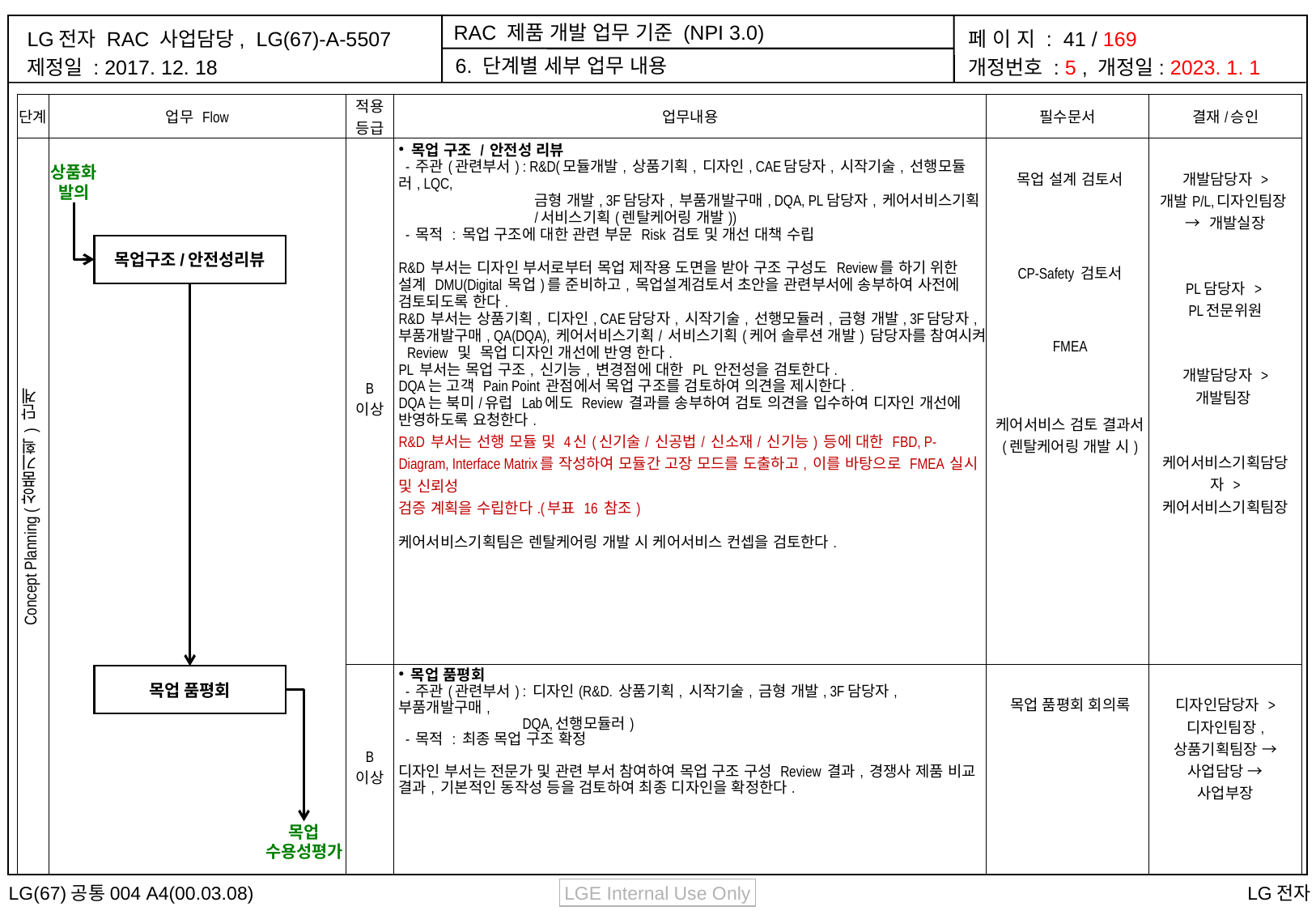

6. 단계별 세부 업무 내용
| 단계 | 업무 Flow | 적용 등급 | 업무내용 | 필수문서 | 결재/승인 |
| --- | --- | --- | --- | --- | --- |
| Concept Planning (상품기획) 단계 |  | B 이상 | 목업 구조 / 안전성 리뷰 - 주관(관련부서) : R&D(모듈개발, 상품기획, 디자인, CAE담당자, 시작기술, 선행모듈러, LQC, 금형 개발, 3F담당자, 부품개발구매, DQA, PL담당자, 케어서비스기획 /서비스기획(렌탈케어링 개발)) - 목적 : 목업 구조에 대한 관련 부문 Risk 검토 및 개선 대책 수립 R&D 부서는 디자인 부서로부터 목업 제작용 도면을 받아 구조 구성도 Review를 하기 위한 설계 DMU(Digital 목업)를 준비하고, 목업설계검토서 초안을 관련부서에 송부하여 사전에 검토되도록 한다. R&D 부서는 상품기획, 디자인, CAE담당자, 시작기술, 선행모듈러, 금형 개발, 3F담당자, 부품개발구매, QA(DQA), 케어서비스기획/ 서비스기획(케어 솔루션 개발) 담당자를 참여시켜 Review 및 목업 디자인 개선에 반영 한다. PL 부서는 목업 구조, 신기능, 변경점에 대한 PL 안전성을 검토한다. DQA는 고객 Pain Point 관점에서 목업 구조를 검토하여 의견을 제시한다. DQA는 북미/유럽 Lab에도 Review 결과를 송부하여 검토 의견을 입수하여 디자인 개선에 반영하도록 요청한다. R&D 부서는 선행 모듈 및 4신(신기술/ 신공법/ 신소재/ 신기능) 등에 대한 FBD, P-Diagram, Interface Matrix를 작성하여 모듈간 고장 모드를 도출하고, 이를 바탕으로 FMEA 실시 및 신뢰성 검증 계획을 수립한다.(부표 16 참조) 케어서비스기획팀은 렌탈케어링 개발 시 케어서비스 컨셉을 검토한다. | 목업 설계 검토서 CP-Safety 검토서 FMEA 케어서비스 검토 결과서 (렌탈케어링 개발 시) | 개발담당자 > 개발P/L,디자인팀장 → 개발실장 PL담당자 > PL전문위원 개발담당자 > 개발팀장 케어서비스기획담당자 > 케어서비스기획팀장 |
|  |  | B 이상 | 목업 품평회 - 주관(관련부서) : 디자인(R&D. 상품기획, 시작기술, 금형 개발, 3F담당자, 부품개발구매, DQA,선행모듈러) - 목적 : 최종 목업 구조 확정 디자인 부서는 전문가 및 관련 부서 참여하여 목업 구조 구성 Review 결과, 경쟁사 제품 비교 결과, 기본적인 동작성 등을 검토하여 최종 디자인을 확정한다. | 목업 품평회 회의록 | 디자인담당자 > 디자인팀장, 상품기획팀장 → 사업담당 → 사업부장 |
상품화
발의
목업구조/안전성리뷰
목업 품평회
목업
수용성평가